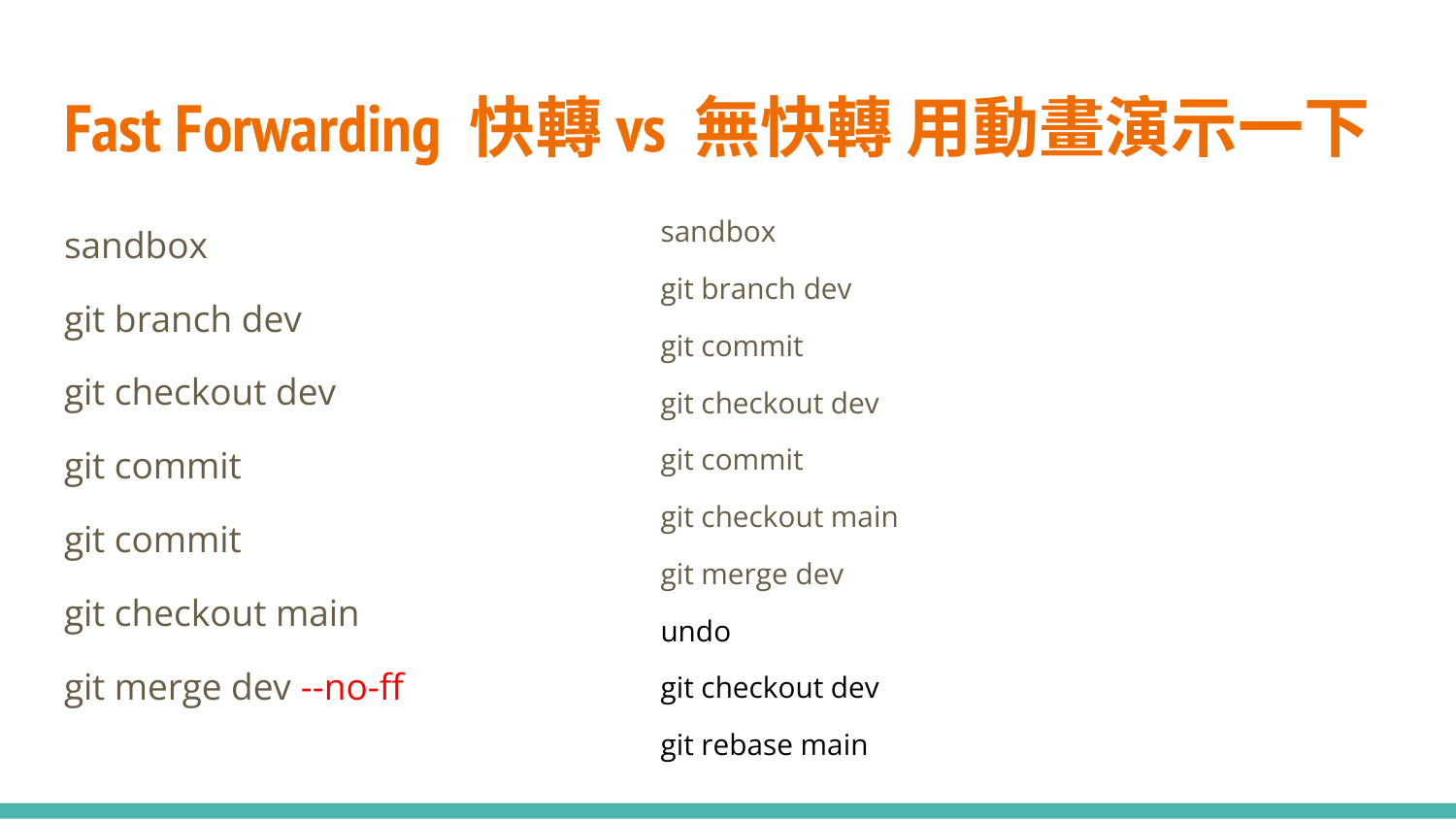

# Fast Forwarding 快轉vs 無快轉 用動畫演示一下
sandbox
git branch dev
git checkout dev
git commit
git commit
git checkout main
git merge dev --no-ff
sandbox
git branch dev
git commit
git checkout dev
git commit
git checkout main
git merge dev
undo
git checkout dev
git rebase main